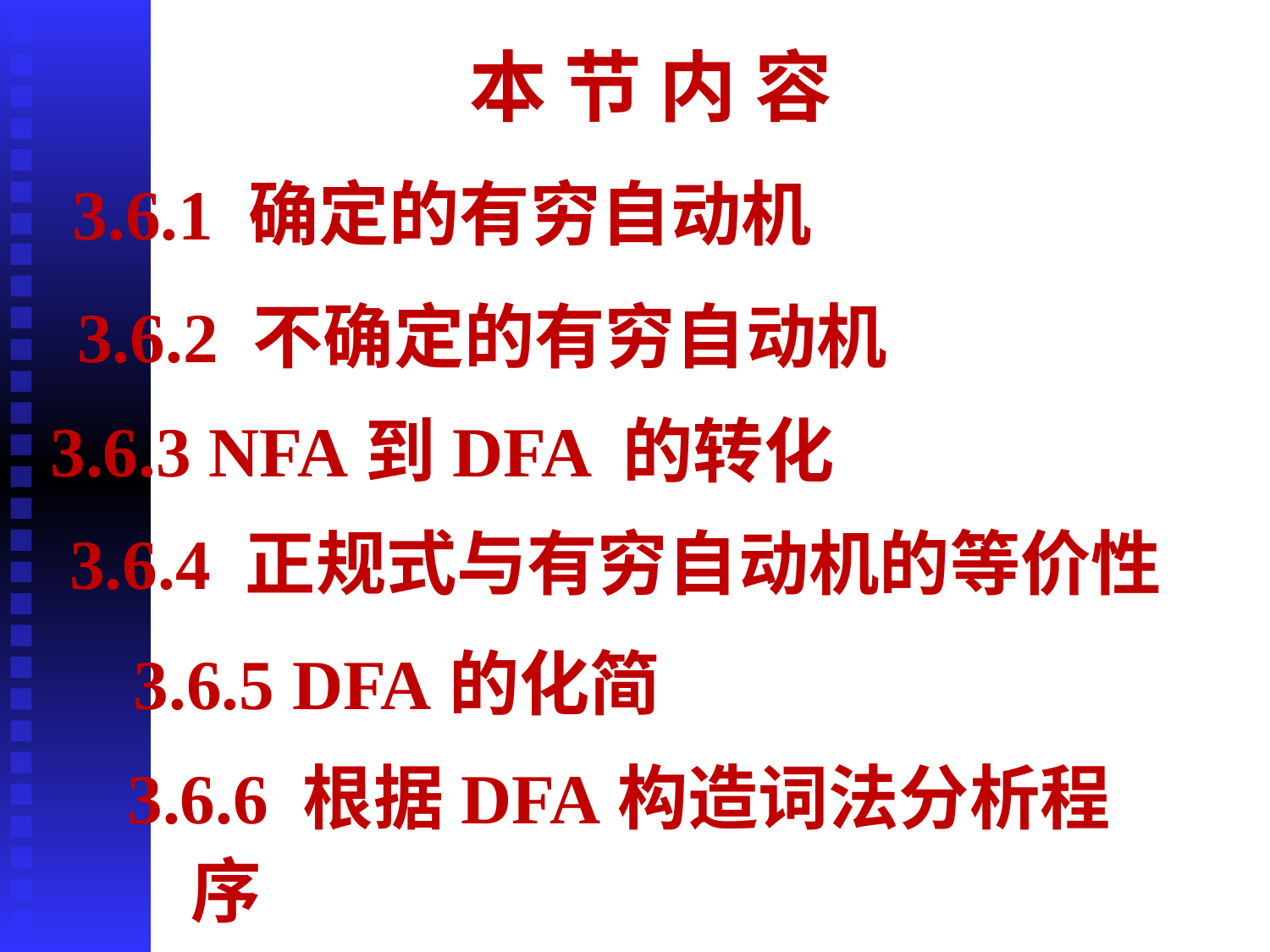

本 节 内 容
3.6.1 确定的有穷自动机
3.6.2 不确定的有穷自动机
3.6.3 NFA到DFA 的转化
3.6.4 正规式与有穷自动机的等价性
3.6.5 DFA的化简
3.6.6 根据DFA构造词法分析程序
8